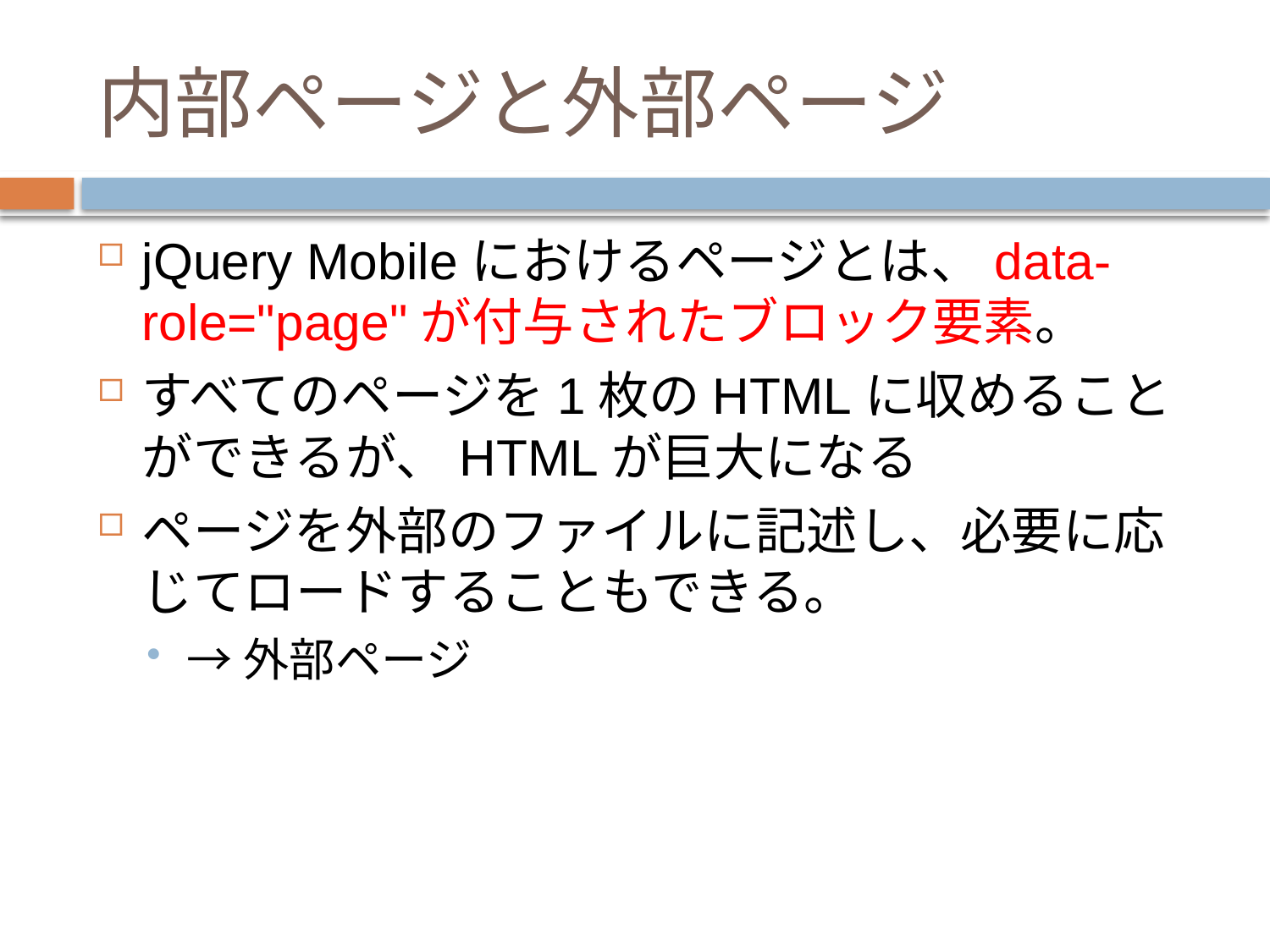

# 内部ページと外部ページ
jQuery Mobileにおけるページとは、data-role="page"が付与されたブロック要素。
すべてのページを1枚のHTMLに収めることができるが、HTMLが巨大になる
ページを外部のファイルに記述し、必要に応じてロードすることもできる。
→外部ページ